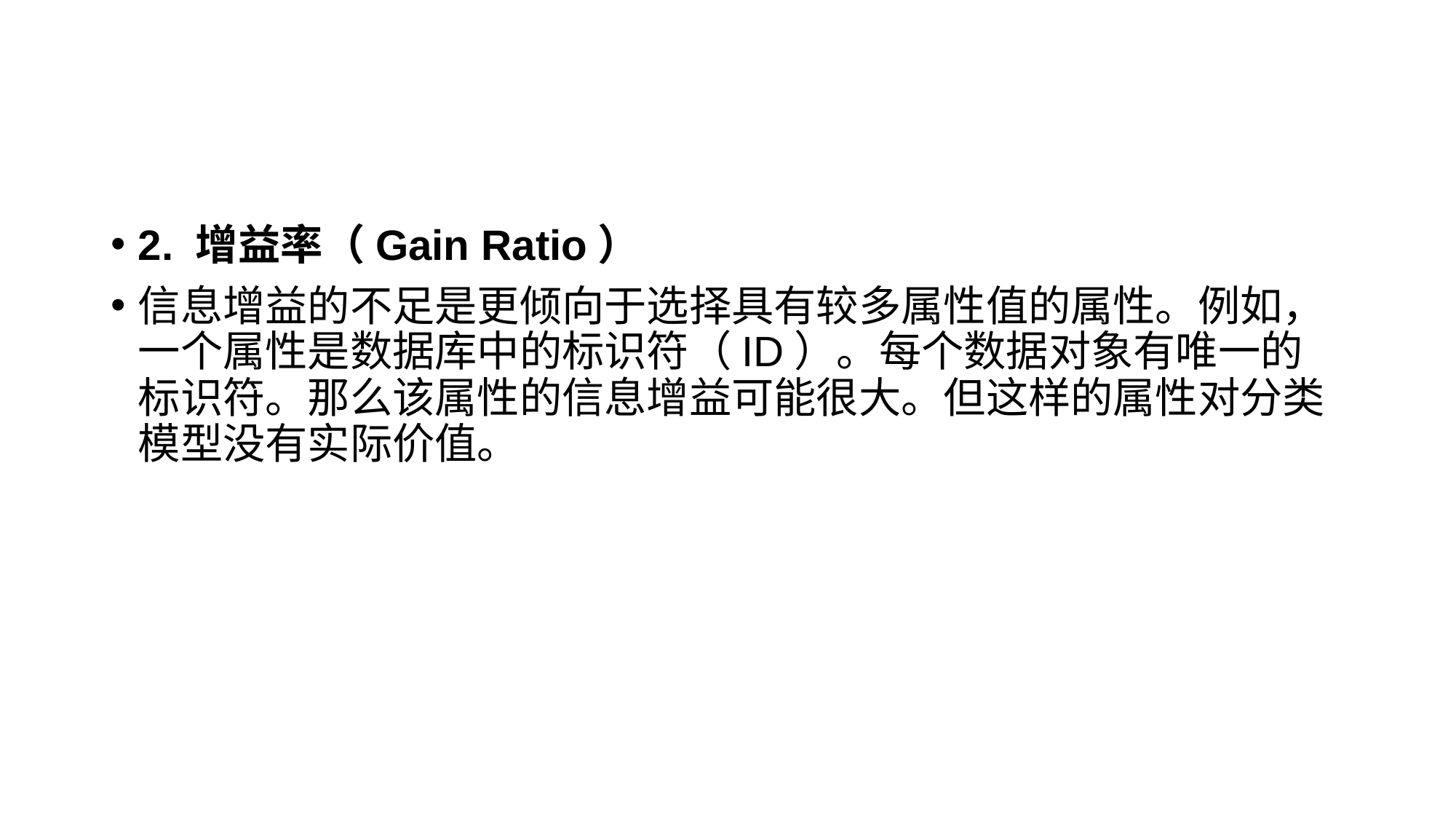

#
2. 增益率（Gain Ratio）
信息增益的不足是更倾向于选择具有较多属性值的属性。例如，一个属性是数据库中的标识符（ID）。每个数据对象有唯一的标识符。那么该属性的信息增益可能很大。但这样的属性对分类模型没有实际价值。